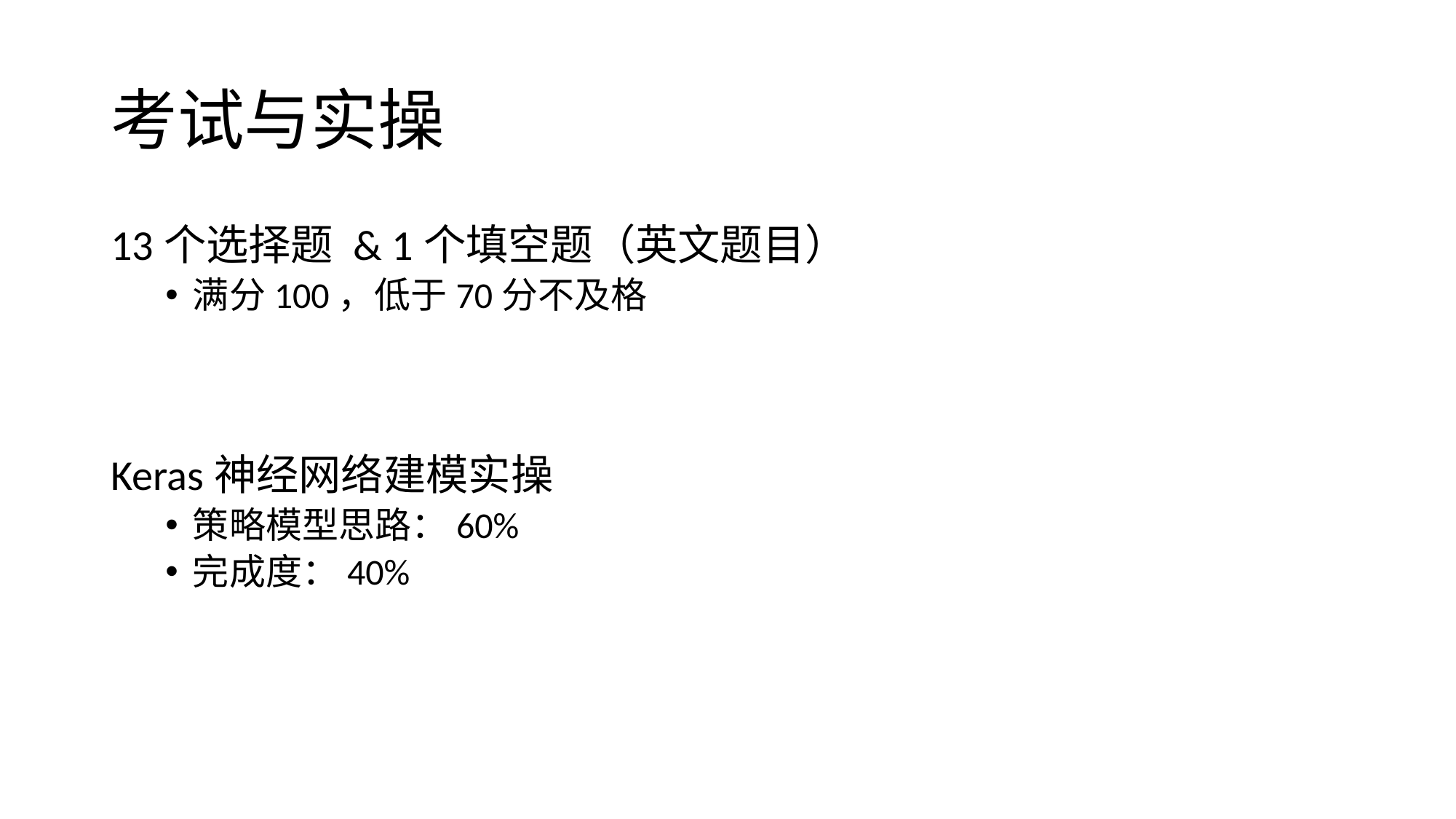

# 考试与实操
13个选择题 & 1个填空题（英文题目）
满分100，低于70分不及格

Keras神经网络建模实操
策略模型思路：60%
完成度：40%